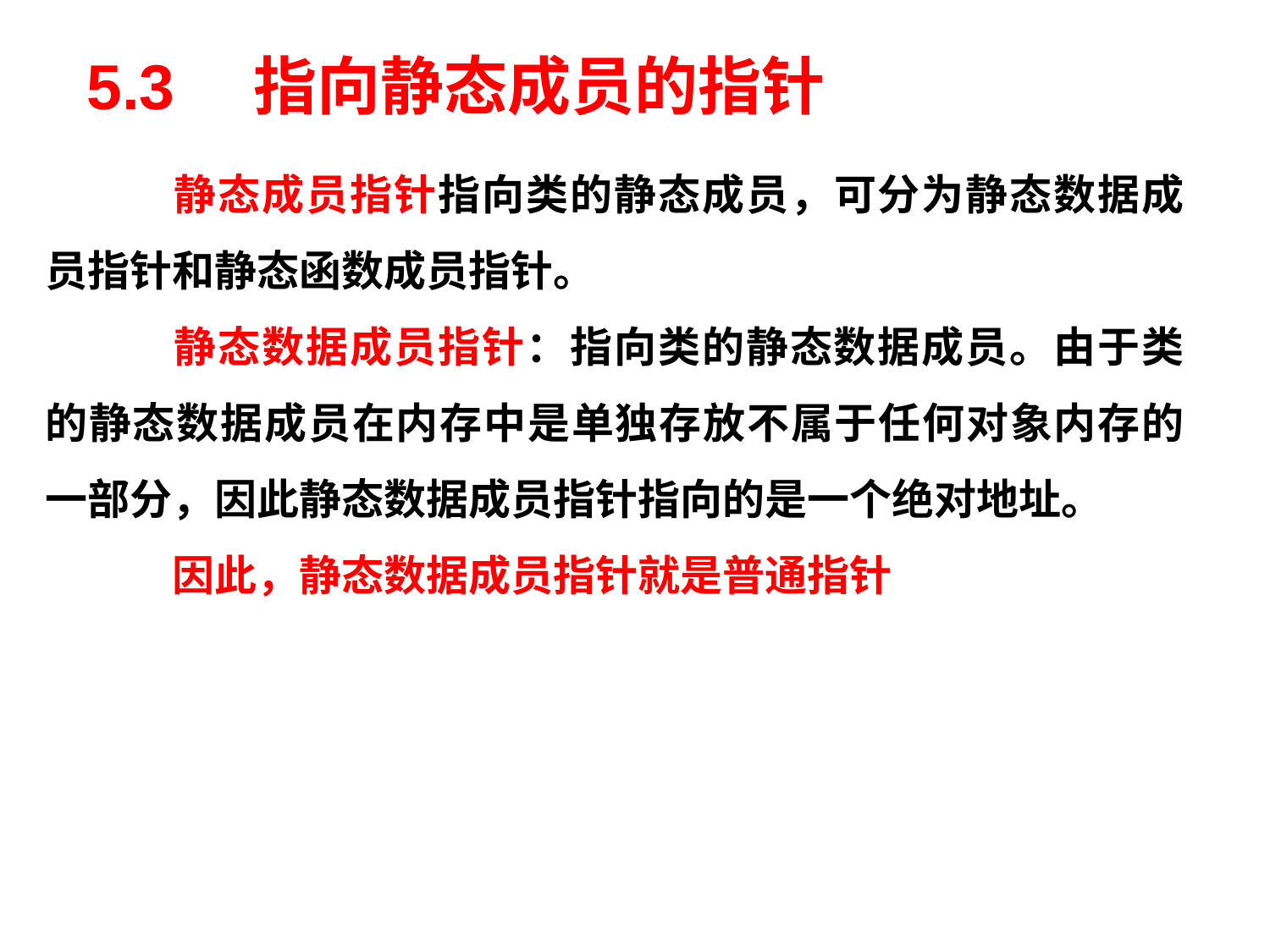

# 5.3　指向静态成员的指针
	静态成员指针指向类的静态成员，可分为静态数据成员指针和静态函数成员指针。
	静态数据成员指针：指向类的静态数据成员。由于类的静态数据成员在内存中是单独存放不属于任何对象内存的一部分，因此静态数据成员指针指向的是一个绝对地址。
	因此，静态数据成员指针就是普通指针